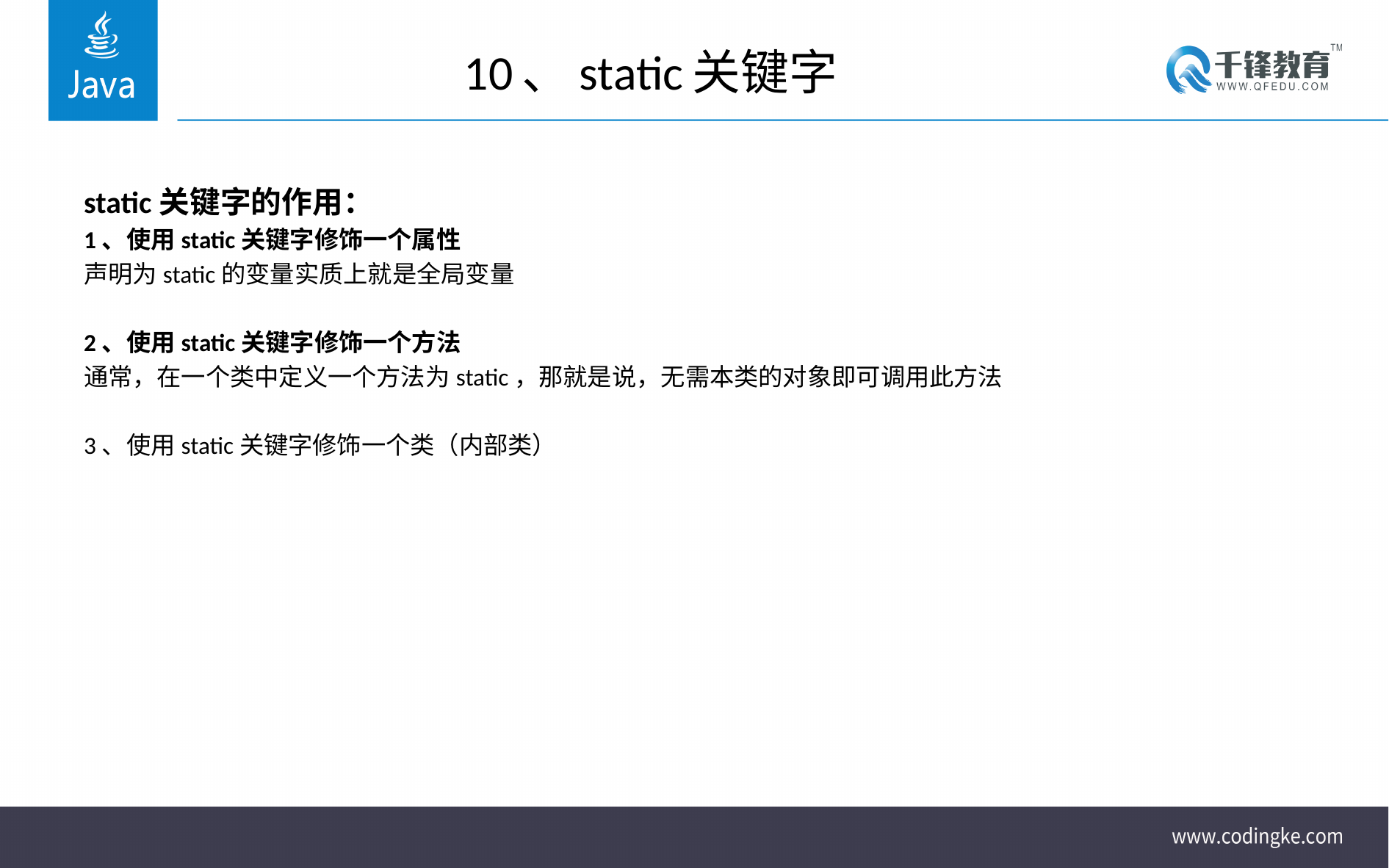

# 10、static关键字
static关键字的作用：
1、使用static关键字修饰一个属性
声明为static的变量实质上就是全局变量

2、使用static关键字修饰一个方法
通常，在一个类中定义一个方法为static，那就是说，无需本类的对象即可调用此方法

3、使用static关键字修饰一个类（内部类）